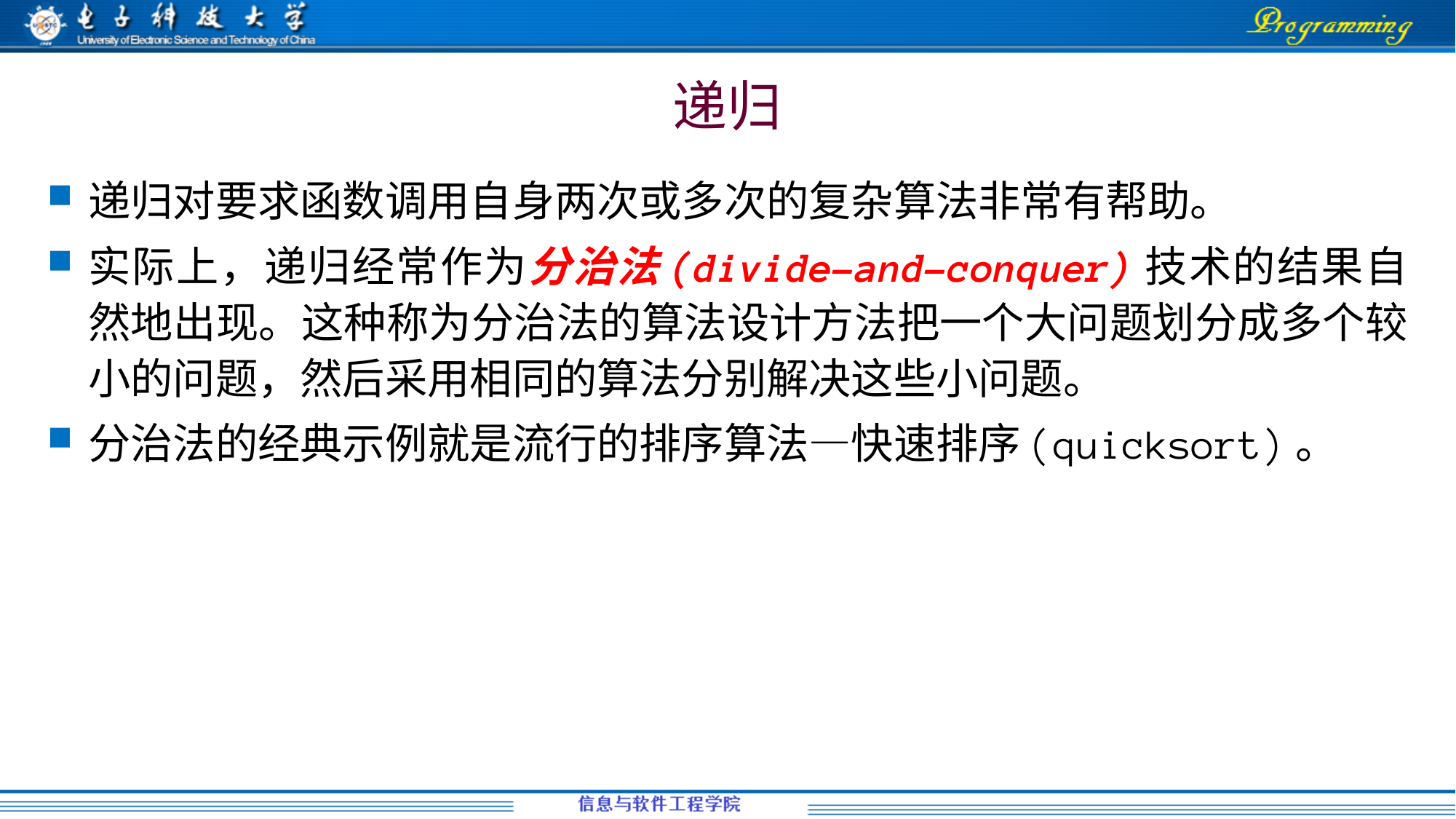

# 递归
递归对要求函数调用自身两次或多次的复杂算法非常有帮助。
实际上，递归经常作为分治法(divide-and-conquer)技术的结果自然地出现。这种称为分治法的算法设计方法把一个大问题划分成多个较小的问题，然后采用相同的算法分别解决这些小问题。
分治法的经典示例就是流行的排序算法—快速排序(quicksort)。